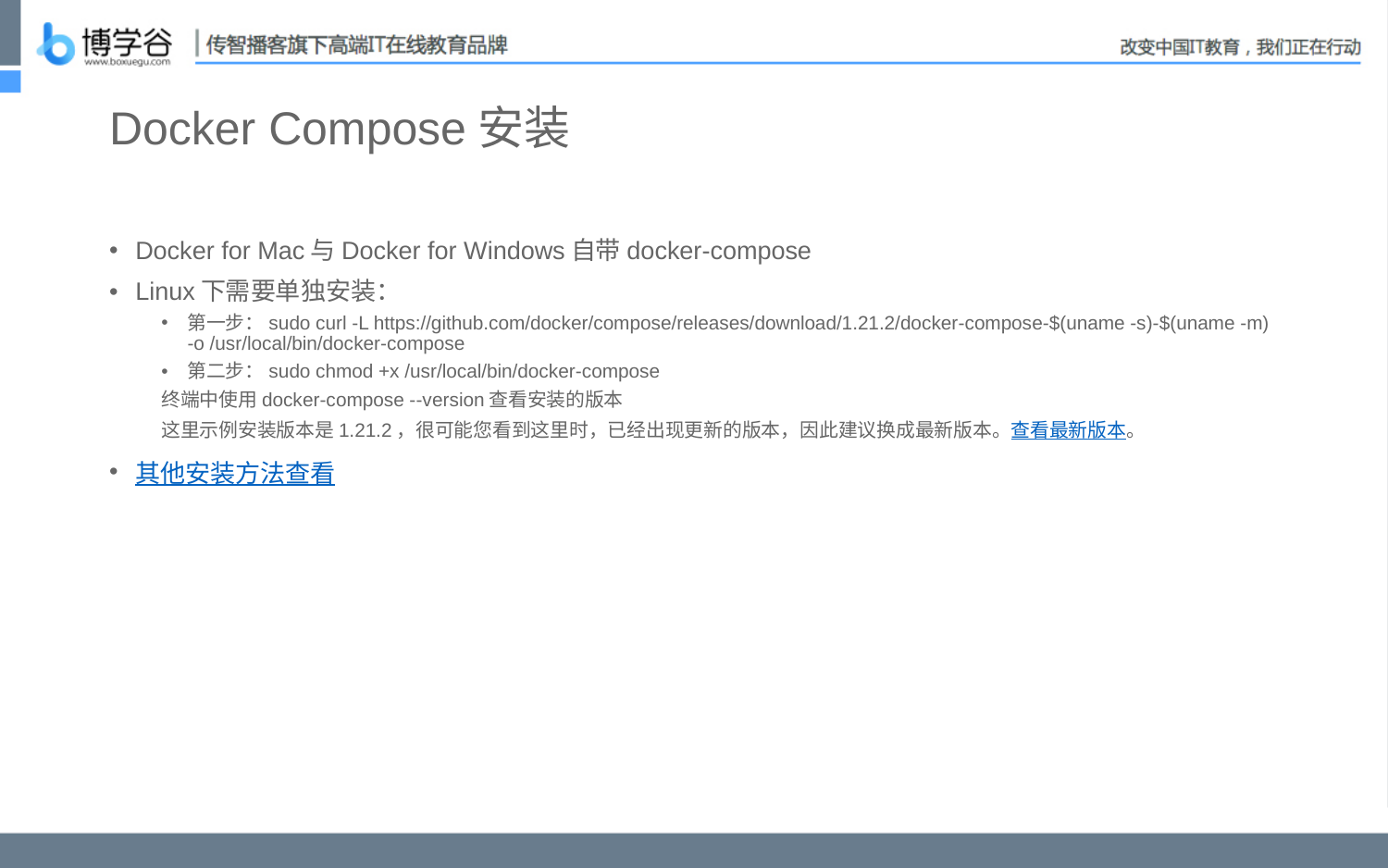

# Docker Compose安装
Docker for Mac与Docker for Windows自带docker-compose
Linux下需要单独安装：
第一步：sudo curl -L https://github.com/docker/compose/releases/download/1.21.2/docker-compose-$(uname -s)-$(uname -m) -o /usr/local/bin/docker-compose
第二步：sudo chmod +x /usr/local/bin/docker-compose
终端中使用docker-compose --version查看安装的版本
这里示例安装版本是1.21.2，很可能您看到这里时，已经出现更新的版本，因此建议换成最新版本。查看最新版本。
其他安装方法查看